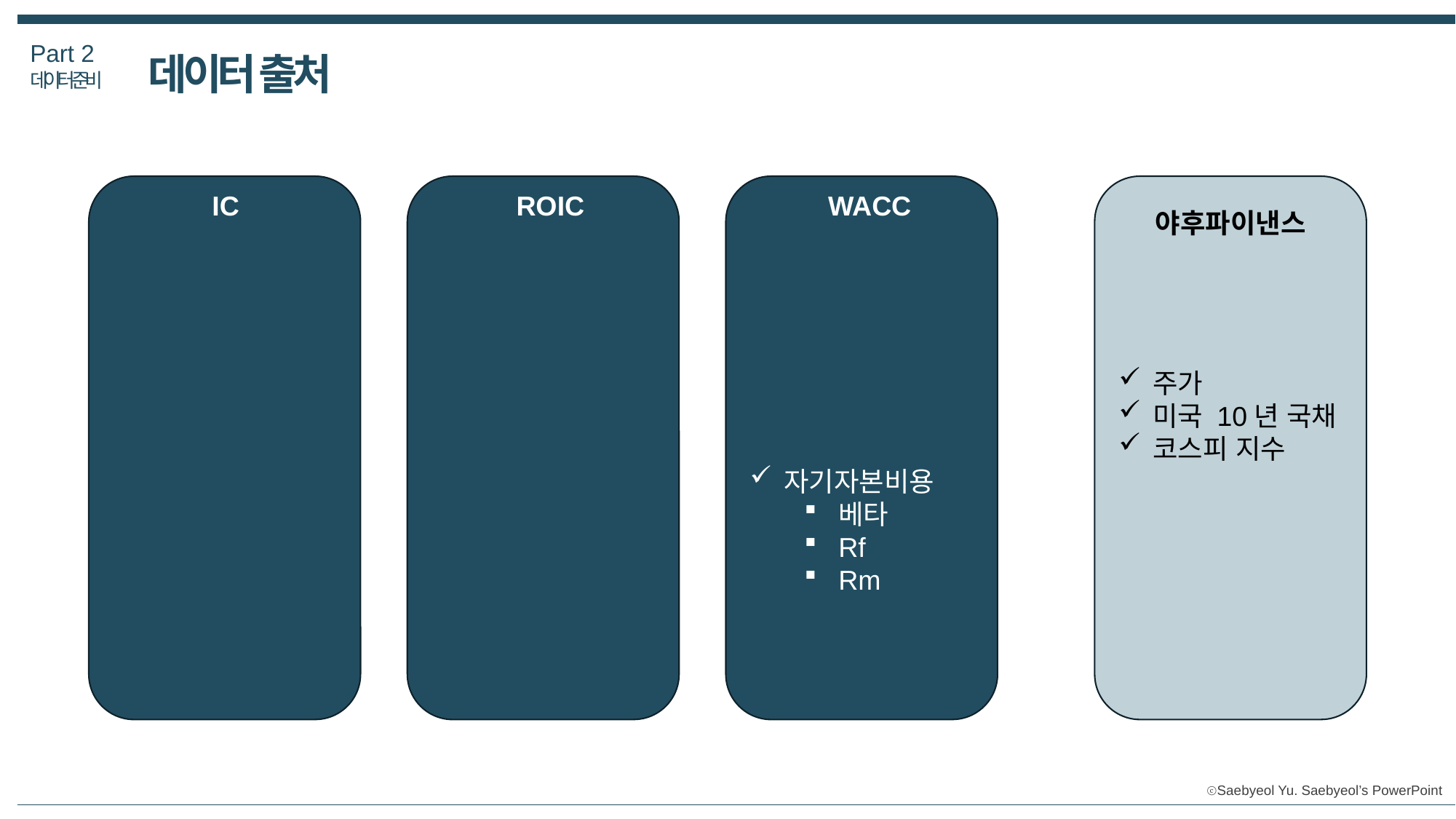

Part 2
데이터 출처
데이터 준비
총 자본
총 부채
타인자본비용
이자비용
차입금
자기자본비용
베타
Rf
Rm

주가
미국 10년 국채
코스피 지수

 매출액
매출원가
판매 및 관리비
법인세 비용
재고자산
매출채권
기타채권
유형자산
무형자산
생물자산
기타비유동자산
매입채무
기타비유동부채
미지급비용
IC
ROIC
WACC
야후파이낸스
필요 데이터